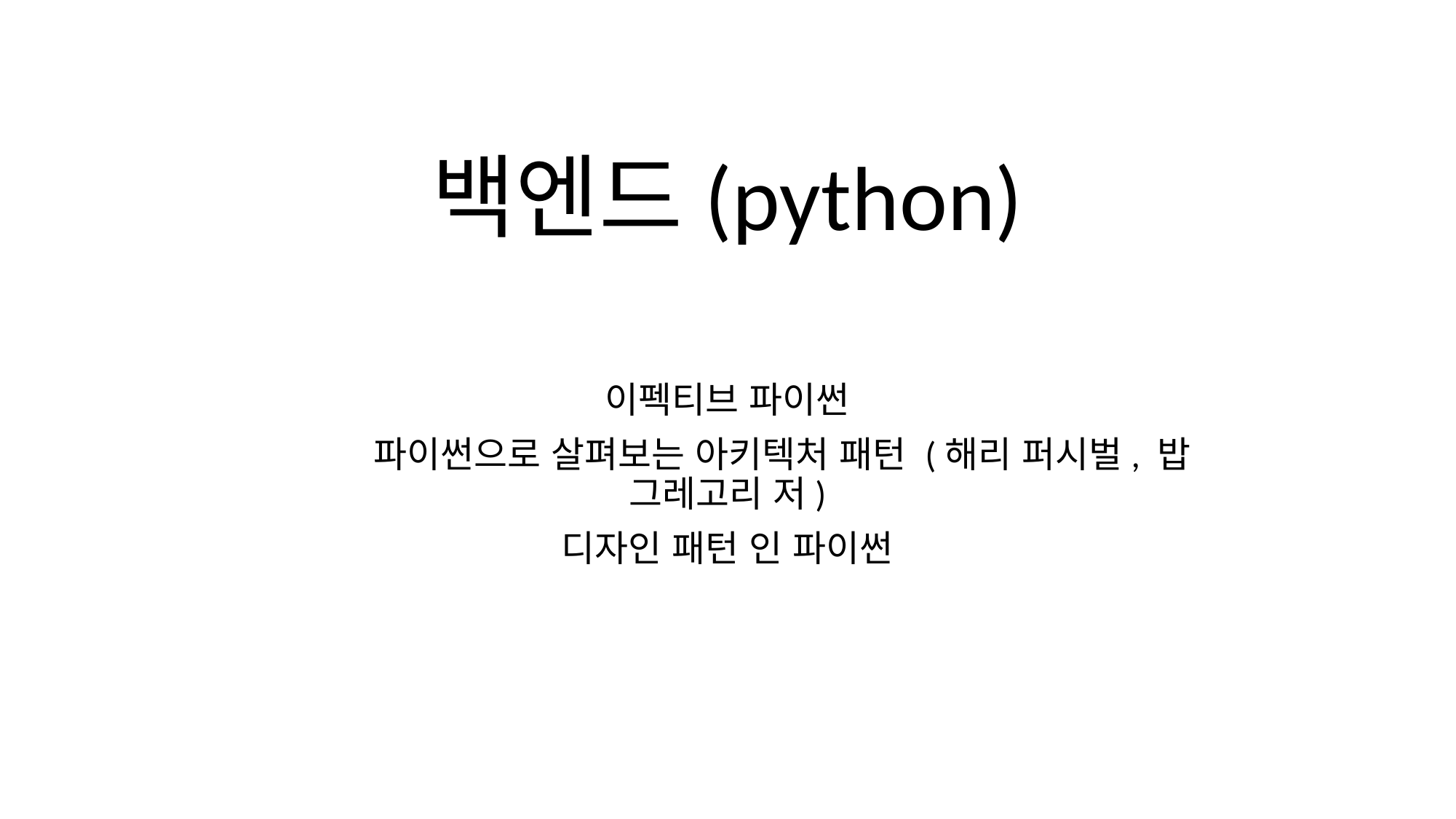

# 백엔드(python)

이펙티브 파이썬
	파이썬으로 살펴보는 아키텍처 패턴 (해리 퍼시벌, 밥 그레고리 저)
디자인 패턴 인 파이썬